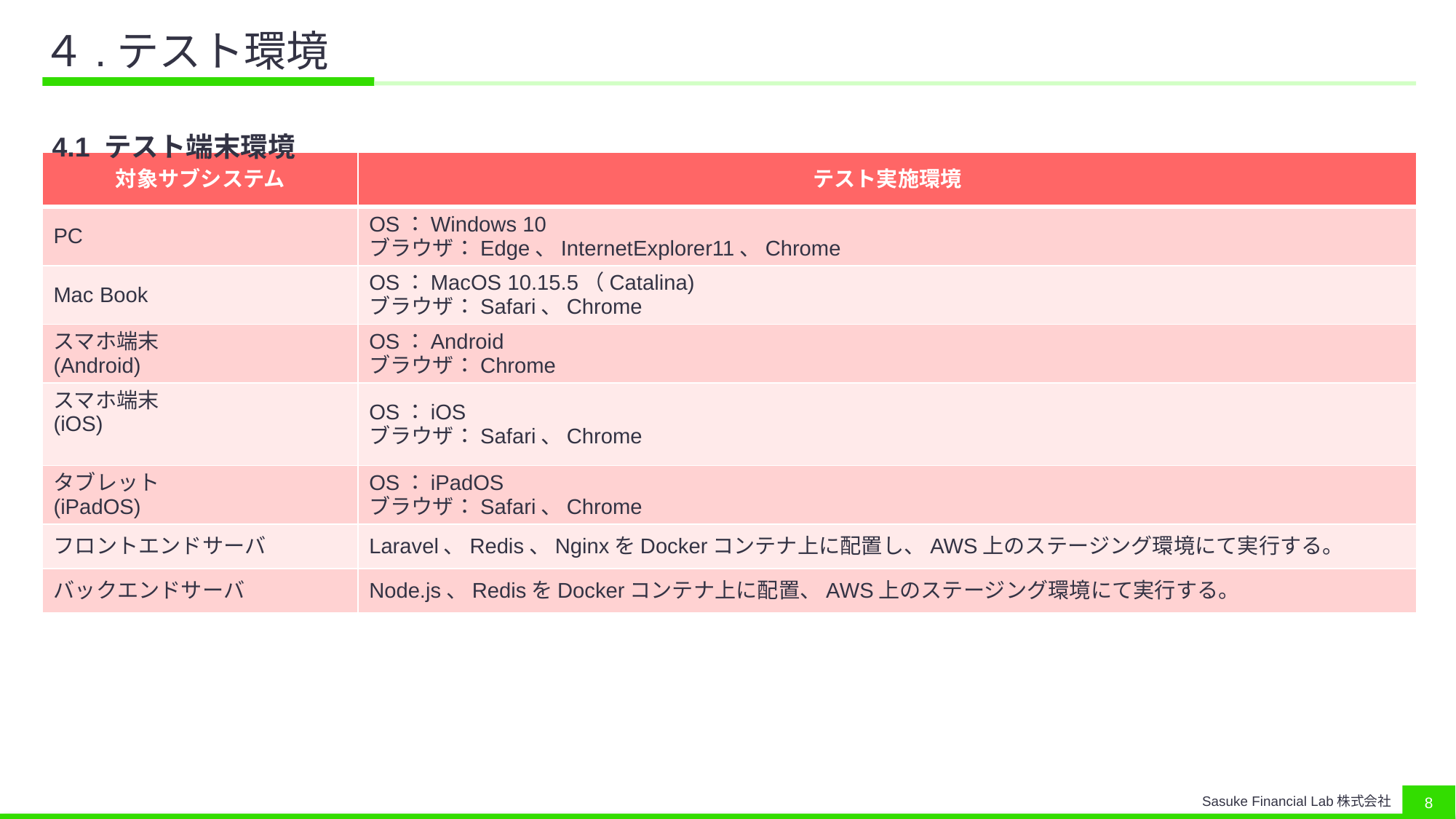

# ４.テスト環境
4.1 テスト端末環境
| 対象サブシステム | テスト実施環境 |
| --- | --- |
| PC | OS：Windows 10 ブラウザ：Edge、InternetExplorer11、Chrome |
| Mac Book | OS：MacOS 10.15.5（Catalina) ブラウザ：Safari、Chrome |
| スマホ端末 (Android) | OS：Android ブラウザ：Chrome |
| スマホ端末 (iOS) | OS：iOS ブラウザ：Safari、Chrome |
| タブレット (iPadOS) | OS：iPadOS ブラウザ：Safari、Chrome |
| フロントエンドサーバ | Laravel、Redis、NginxをDockerコンテナ上に配置し、AWS上のステージング環境にて実行する。 |
| バックエンドサーバ | Node.js、RedisをDockerコンテナ上に配置、AWS上のステージング環境にて実行する。 |
8
Sasuke Financial Lab株式会社